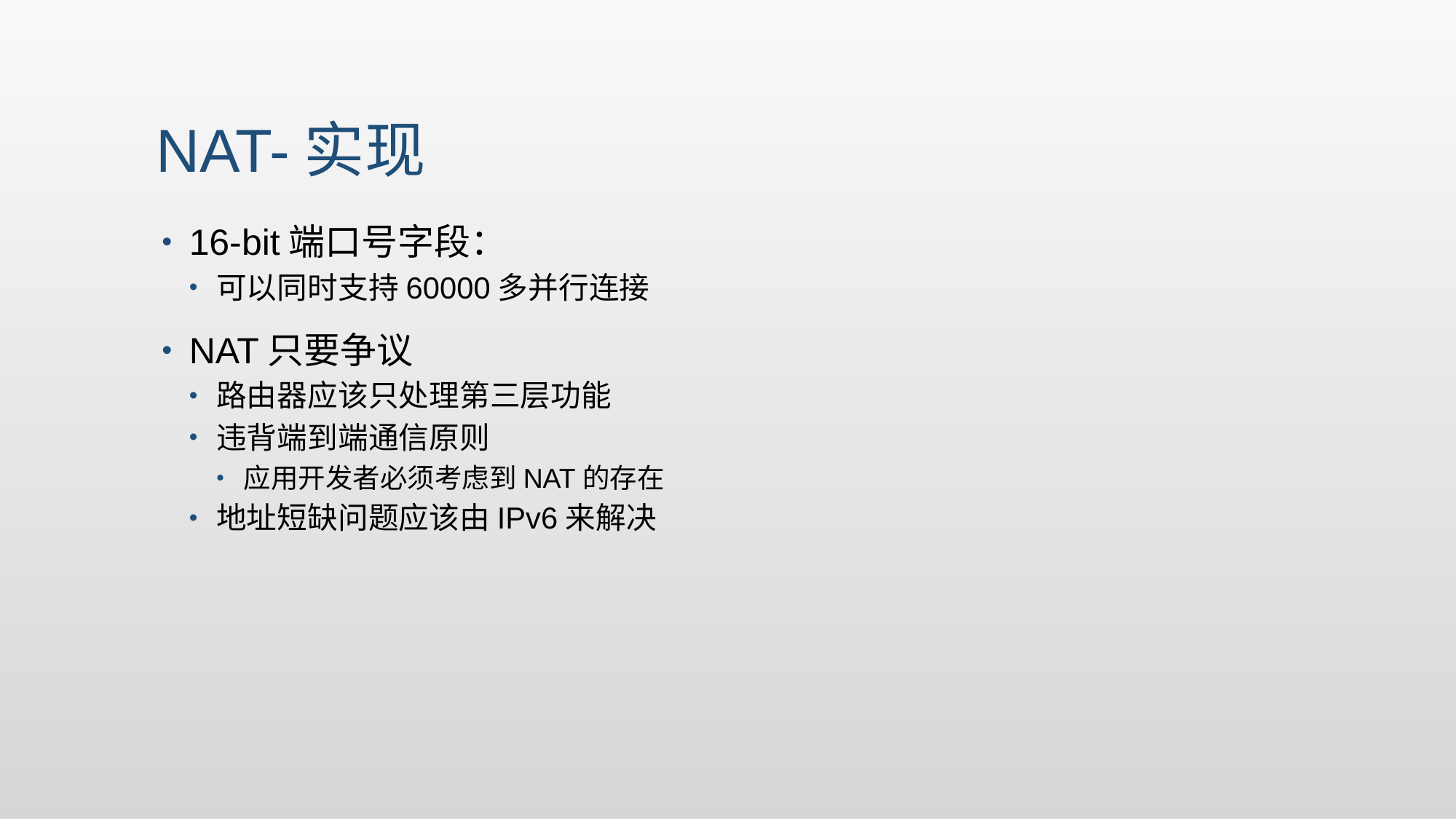

# NAT-实现
16-bit端口号字段：
可以同时支持60000多并行连接
NAT只要争议
路由器应该只处理第三层功能
违背端到端通信原则
应用开发者必须考虑到NAT的存在
地址短缺问题应该由IPv6来解决